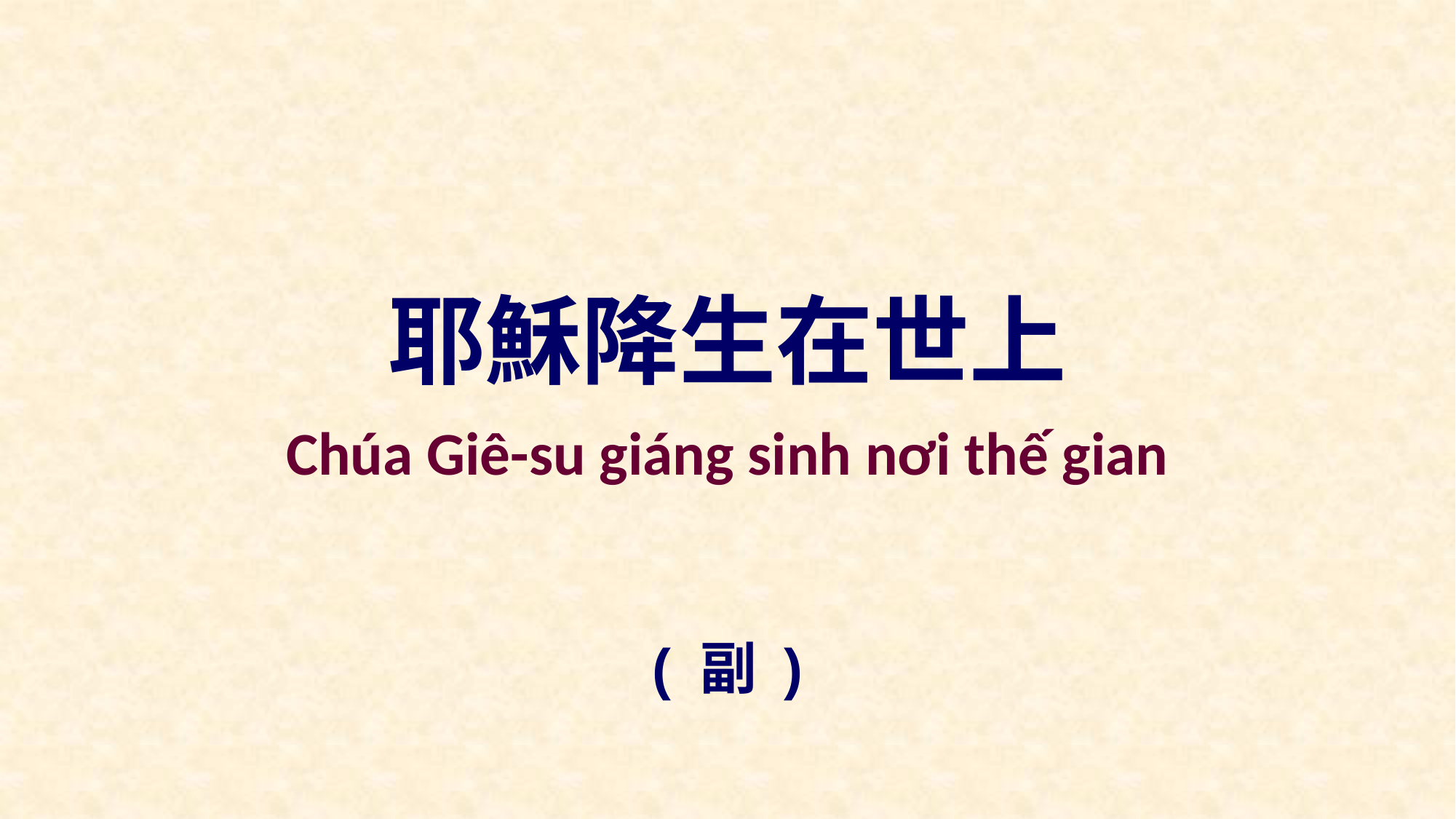

耶穌降生在世上
Chúa Giê-su giáng sinh nơi thế gian
( 副 )